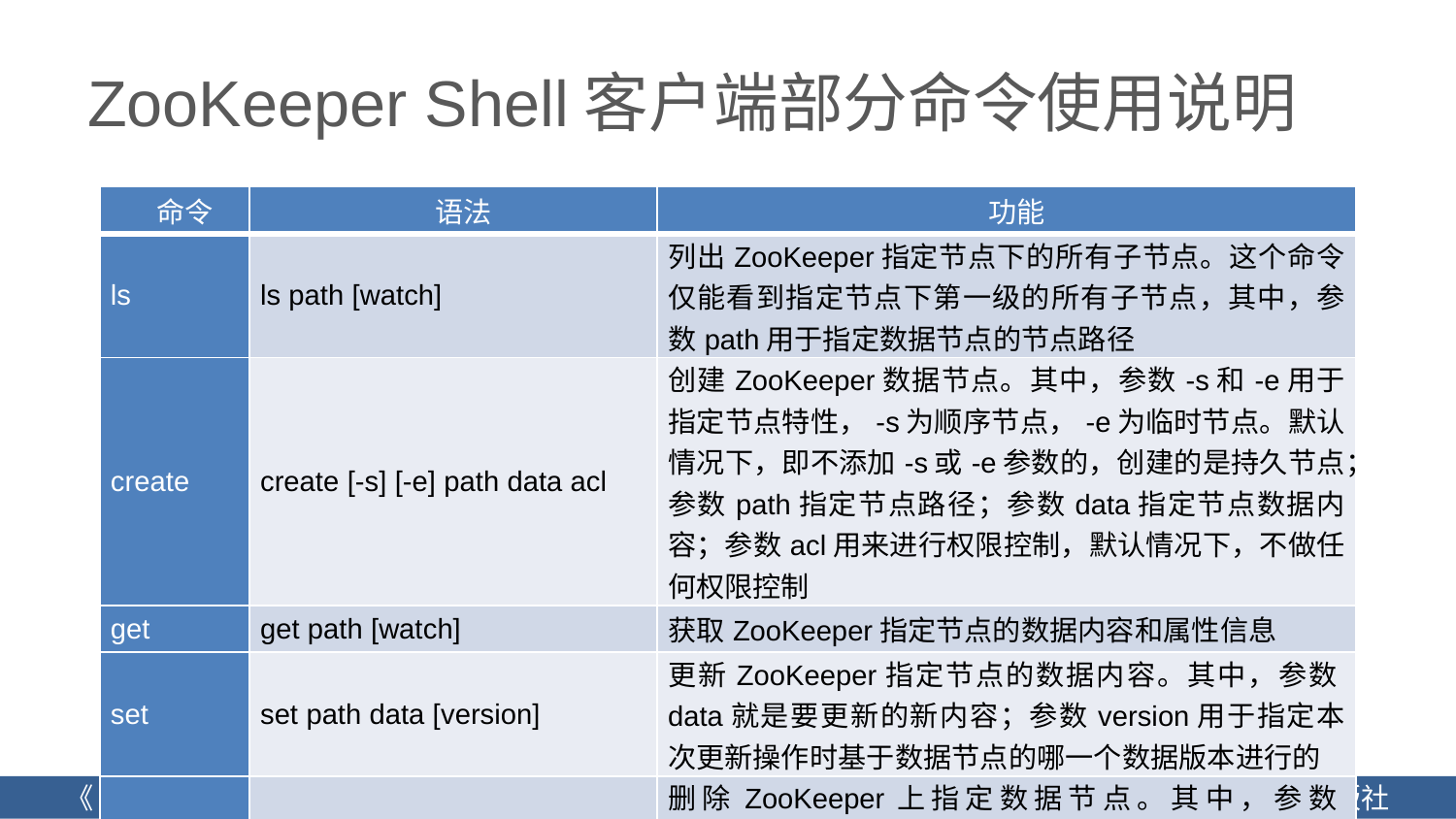

# ZooKeeper Shell客户端部分命令使用说明
| 命令 | 语法 | 功能 |
| --- | --- | --- |
| ls | ls path [watch] | 列出ZooKeeper指定节点下的所有子节点。这个命令仅能看到指定节点下第一级的所有子节点，其中，参数path用于指定数据节点的节点路径 |
| create | create [-s] [-e] path data acl | 创建ZooKeeper数据节点。其中，参数-s和-e用于指定节点特性，-s为顺序节点，-e为临时节点。默认情况下，即不添加-s或-e参数的，创建的是持久节点；参数path指定节点路径；参数data指定节点数据内容；参数acl用来进行权限控制，默认情况下，不做任何权限控制 |
| get | get path [watch] | 获取ZooKeeper指定节点的数据内容和属性信息 |
| set | set path data [version] | 更新ZooKeeper指定节点的数据内容。其中，参数data就是要更新的新内容；参数version用于指定本次更新操作时基于数据节点的哪一个数据版本进行的 |
| delete | delete path [version] | 删除ZooKeeper上指定数据节点。其中，参数version 的作用与set命令中version参数一致 |